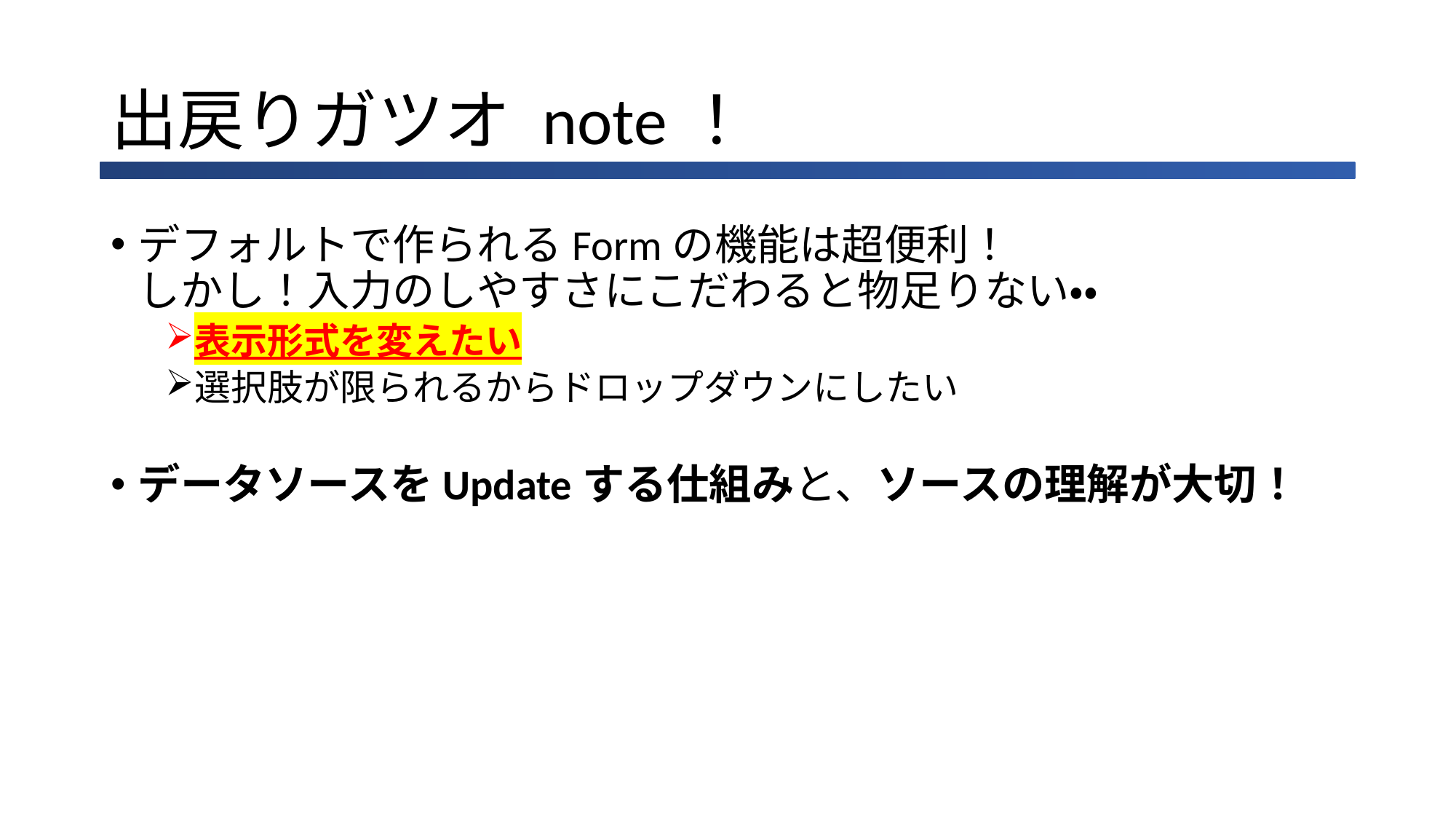

# 出戻りガツオ note！
デフォルトで作られるFormの機能は超便利！
しかし！入力のしやすさにこだわると物足りない・・
表示形式を変えたい
選択肢が限られるからドロップダウンにしたい
データソースをUpdateする仕組みと、ソースの理解が大切！